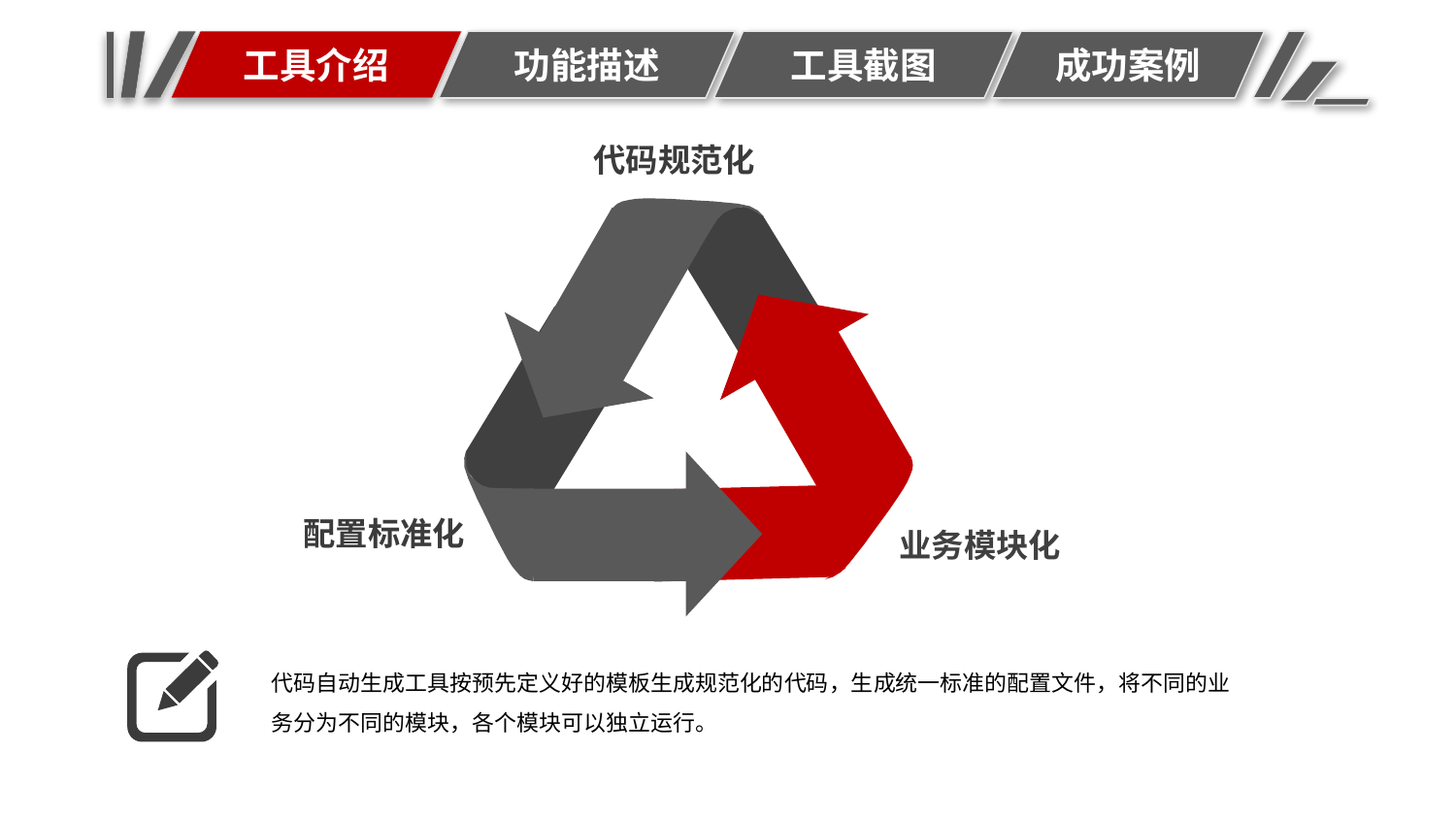

工具介绍
功能描述
成功案例
工具截图

代码规范化

配置标准化
业务模块化

代码自动生成工具按预先定义好的模板生成规范化的代码，生成统一标准的配置文件，将不同的业务分为不同的模块，各个模块可以独立运行。